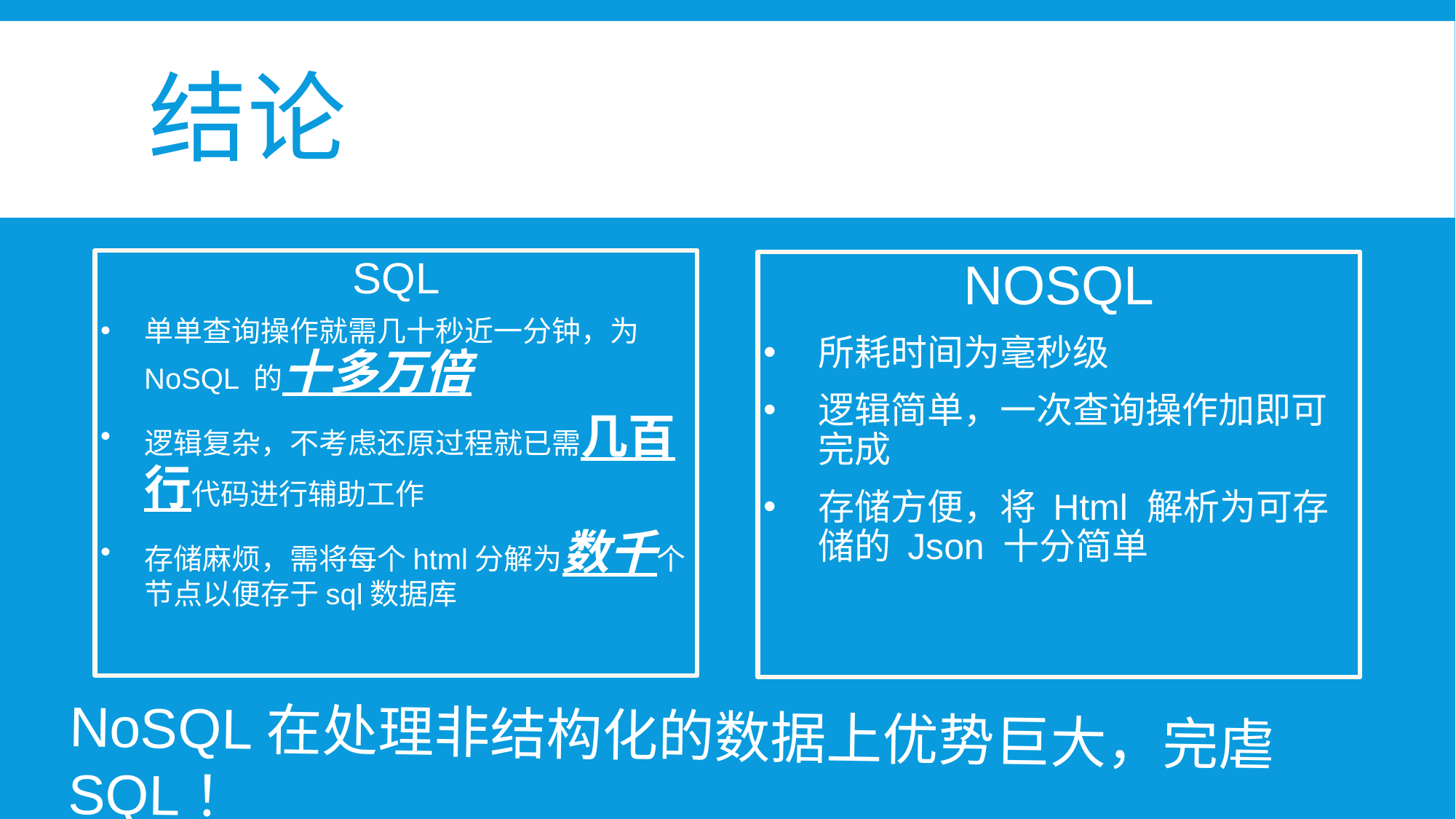

# 结论
SQL
单单查询操作就需几十秒近一分钟，为 NoSQL 的十多万倍
逻辑复杂，不考虑还原过程就已需几百行代码进行辅助工作
存储麻烦，需将每个html分解为数千个节点以便存于sql数据库
NOSQL
所耗时间为毫秒级
逻辑简单，一次查询操作加即可完成
存储方便，将 Html 解析为可存储的 Json 十分简单
NoSQL在处理非结构化的数据上优势巨大，完虐SQL！